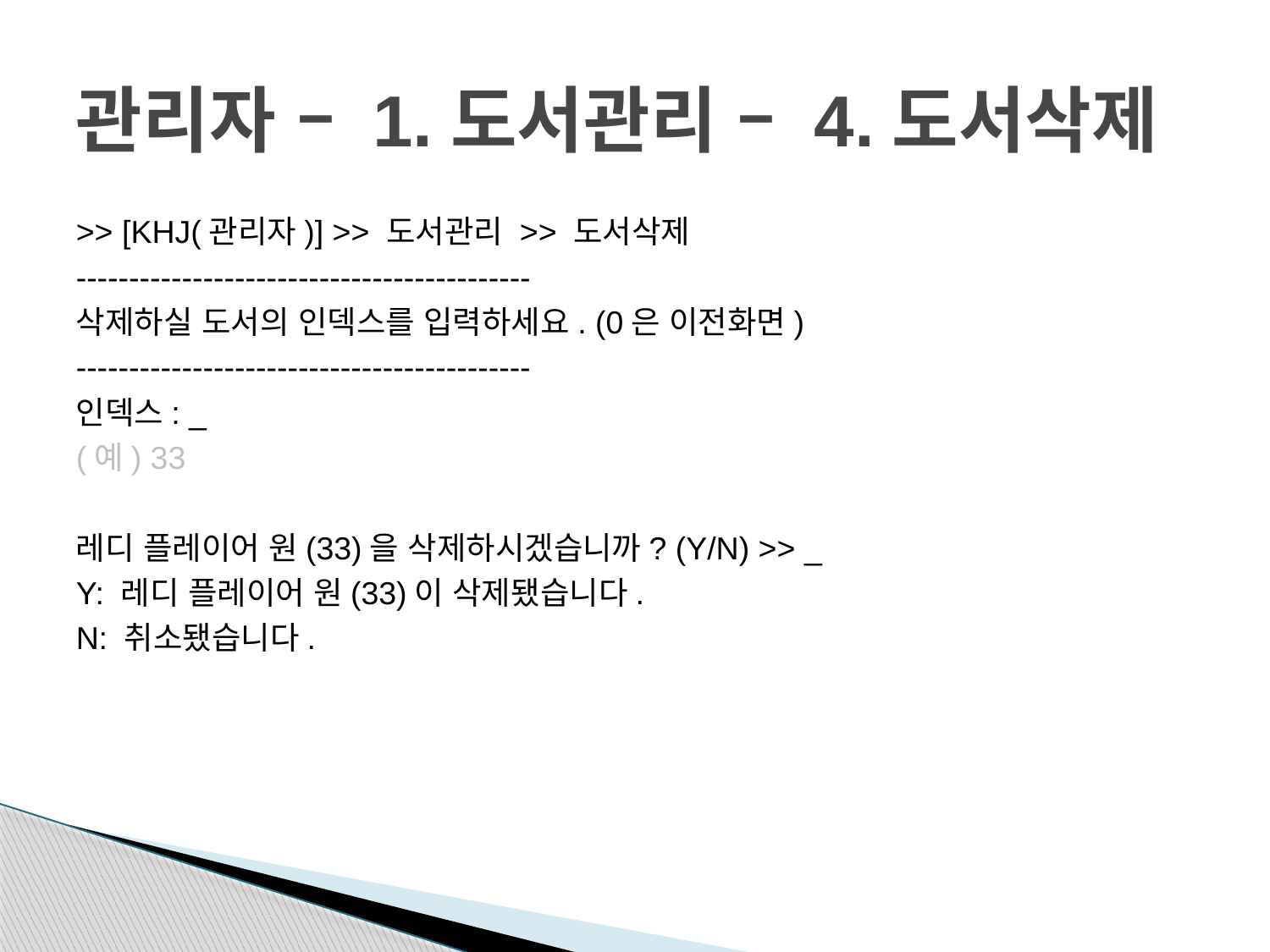

# 관리자 – 1.도서관리 – 4.도서삭제
>> [KHJ(관리자)] >> 도서관리 >> 도서삭제
-------------------------------------------
삭제하실 도서의 인덱스를 입력하세요. (0은 이전화면)
-------------------------------------------
인덱스: _
(예) 33

레디 플레이어 원(33)을 삭제하시겠습니까? (Y/N) >> _
Y: 레디 플레이어 원(33)이 삭제됐습니다.
N: 취소됐습니다.